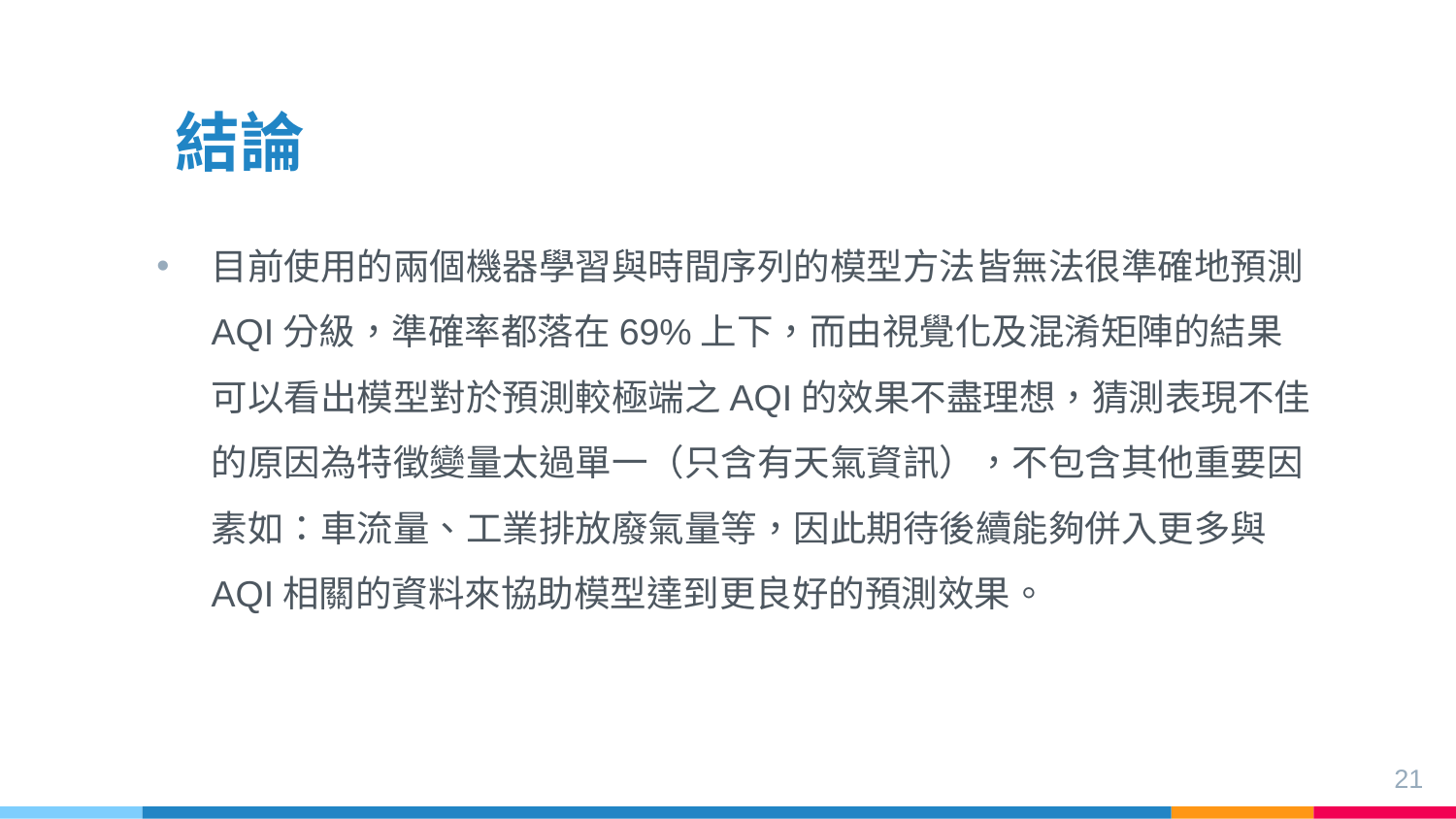

# 結論
目前使用的兩個機器學習與時間序列的模型方法皆無法很準確地預測AQI分級，準確率都落在69%上下，而由視覺化及混淆矩陣的結果可以看出模型對於預測較極端之AQI的效果不盡理想，猜測表現不佳的原因為特徵變量太過單一（只含有天氣資訊），不包含其他重要因素如：車流量、工業排放廢氣量等，因此期待後續能夠併入更多與AQI相關的資料來協助模型達到更良好的預測效果。

21